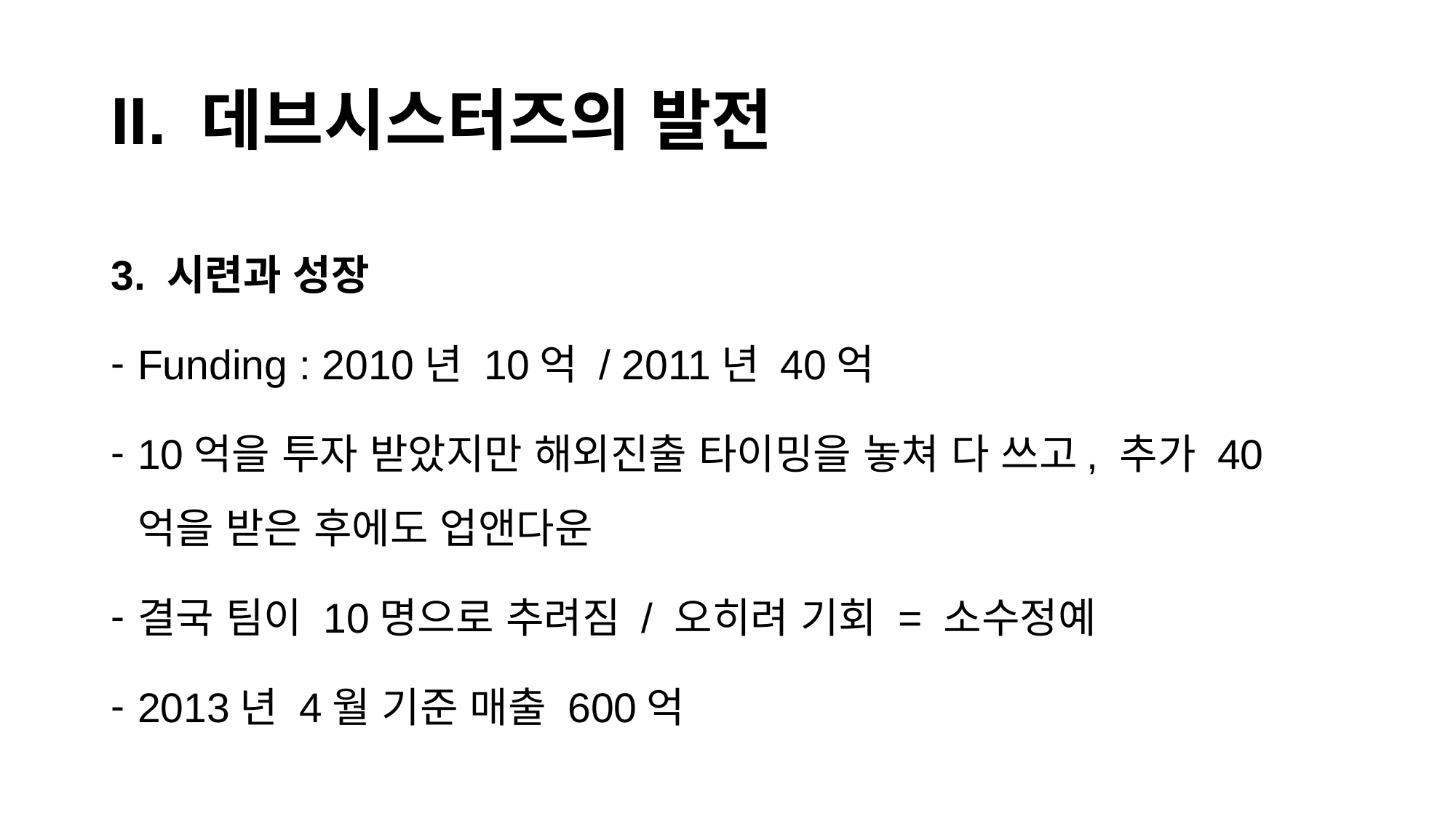

# II. 데브시스터즈의 발전
3. 시련과 성장
Funding : 2010년 10억 / 2011년 40억
10억을 투자 받았지만 해외진출 타이밍을 놓쳐 다 쓰고, 추가 40억을 받은 후에도 업앤다운
결국 팀이 10명으로 추려짐 / 오히려 기회 = 소수정예
2013년 4월 기준 매출 600억